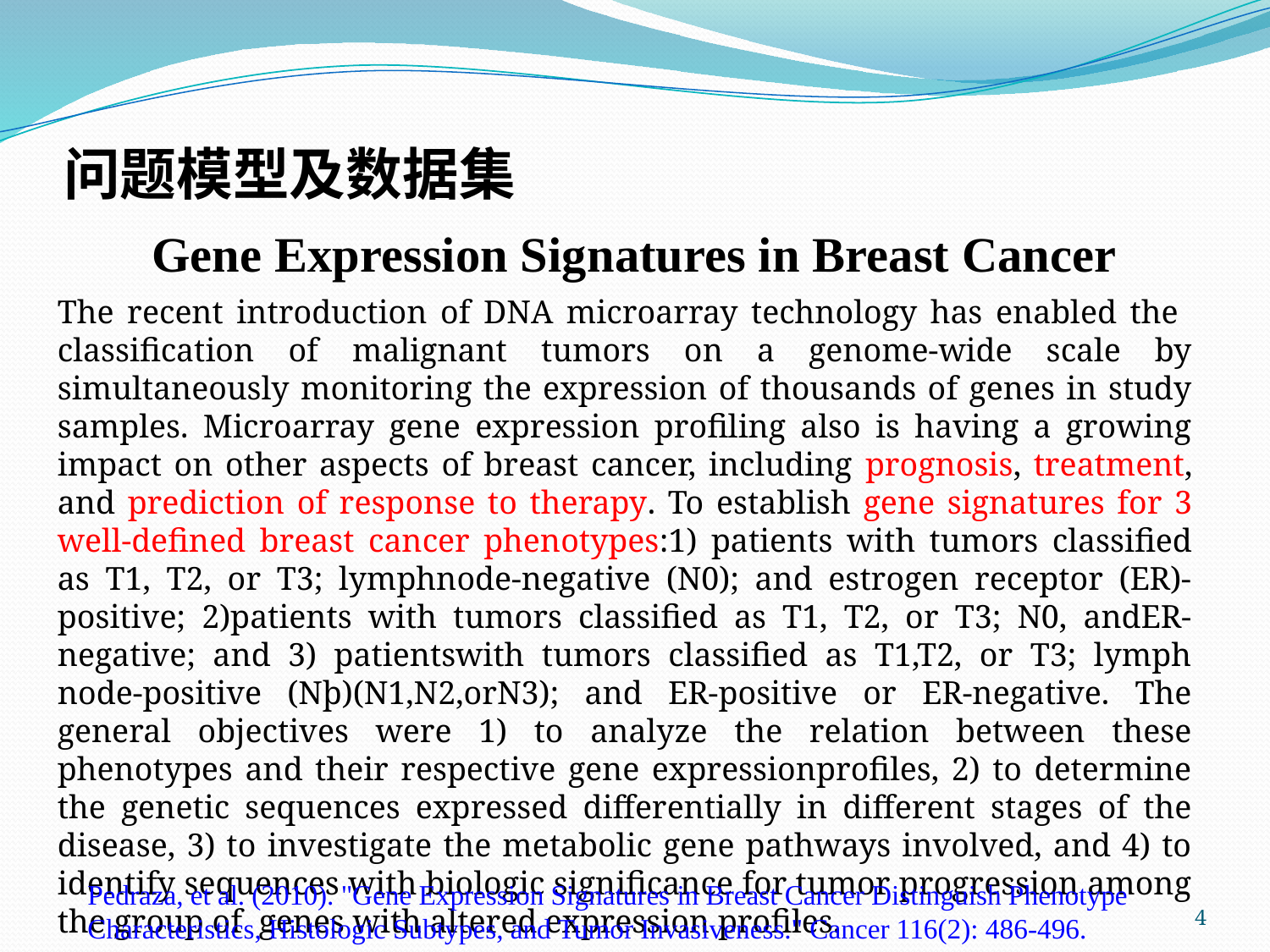

# 问题模型及数据集
Gene Expression Signatures in Breast Cancer

The recent introduction of DNA microarray technology has enabled the  classification of malignant tumors on a genome-wide scale by simultaneously monitoring the expression of thousands of genes in study samples. Microarray gene expression profiling also is having a growing impact on other aspects of breast cancer, including prognosis, treatment, and prediction of response to therapy. To establish gene signatures for 3 well-defined breast cancer phenotypes:1) patients with tumors classified as T1, T2, or T3; lymphnode-negative (N0); and estrogen receptor (ER)-positive; 2)patients with tumors classified as T1, T2, or T3; N0, andER-negative; and 3) patientswith tumors classified as T1,T2, or T3; lymph node-positive (Nþ)(N1,N2,orN3); and ER-positive or ER-negative. The general objectives were 1) to analyze the relation between these phenotypes and their respective gene expressionprofiles, 2) to determine the genetic sequences expressed differentially in different stages of the disease, 3) to investigate the metabolic gene pathways involved, and 4) to identify sequences with biologic significance for tumor progression among the group of  genes with altered expression profiles.
Pedraza, et al. (2010). "Gene Expression Signatures in Breast Cancer Distinguish Phenotype Characteristics, Histologic Subtypes, and Tumor Invasiveness." Cancer 116(2): 486-496.
4